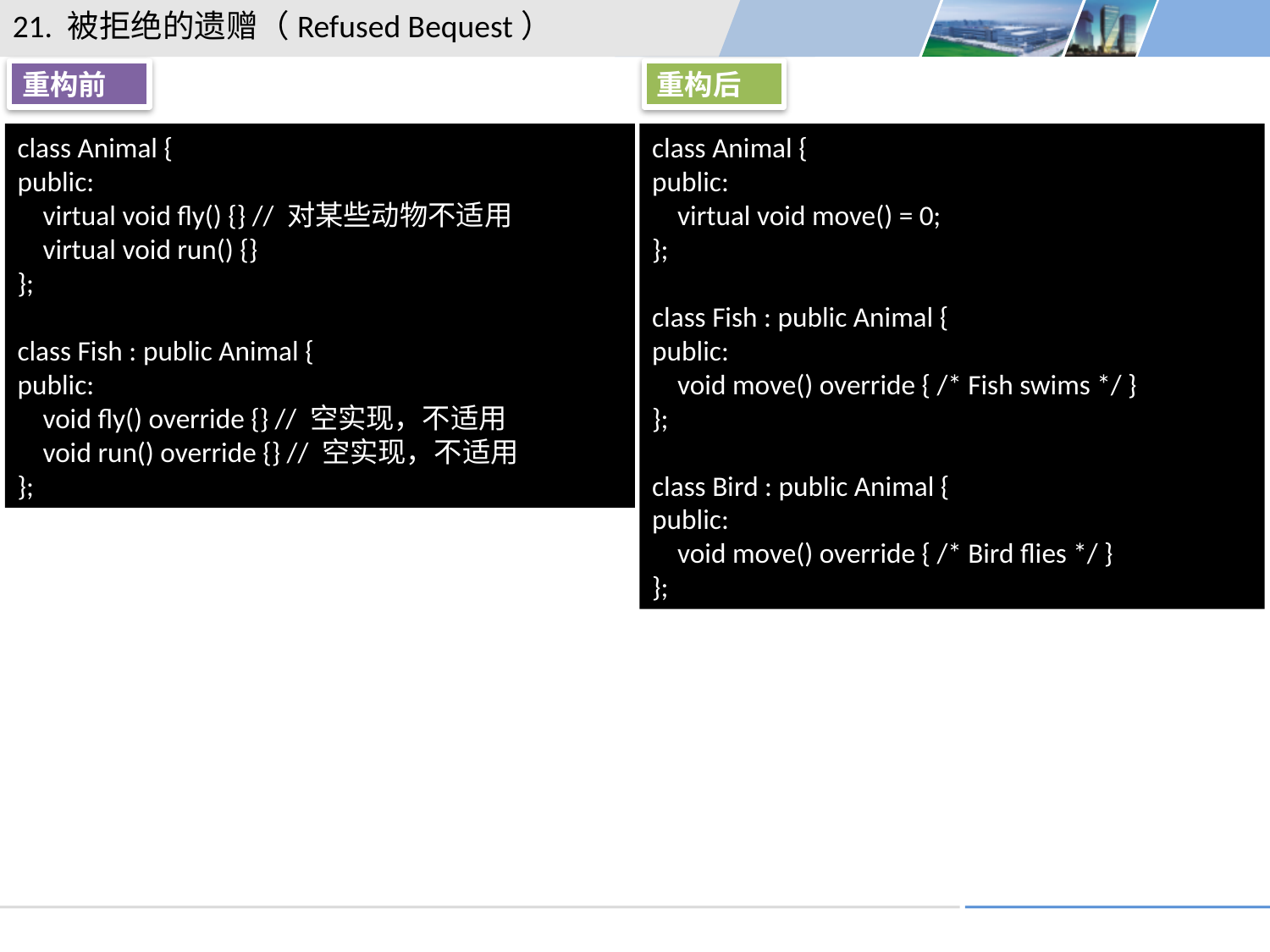

21. 被拒绝的遗赠（Refused Bequest）
重构前
重构后
class Animal {
public:
    virtual void fly() {} // 对某些动物不适用
    virtual void run() {}
};

class Fish : public Animal {
public:
    void fly() override {} // 空实现，不适用
    void run() override {} // 空实现，不适用
};
class Animal {
public:
    virtual void move() = 0;
};

class Fish : public Animal {
public:
    void move() override { /* Fish swims */ }
};

class Bird : public Animal {
public:
    void move() override { /* Bird flies */ }
};